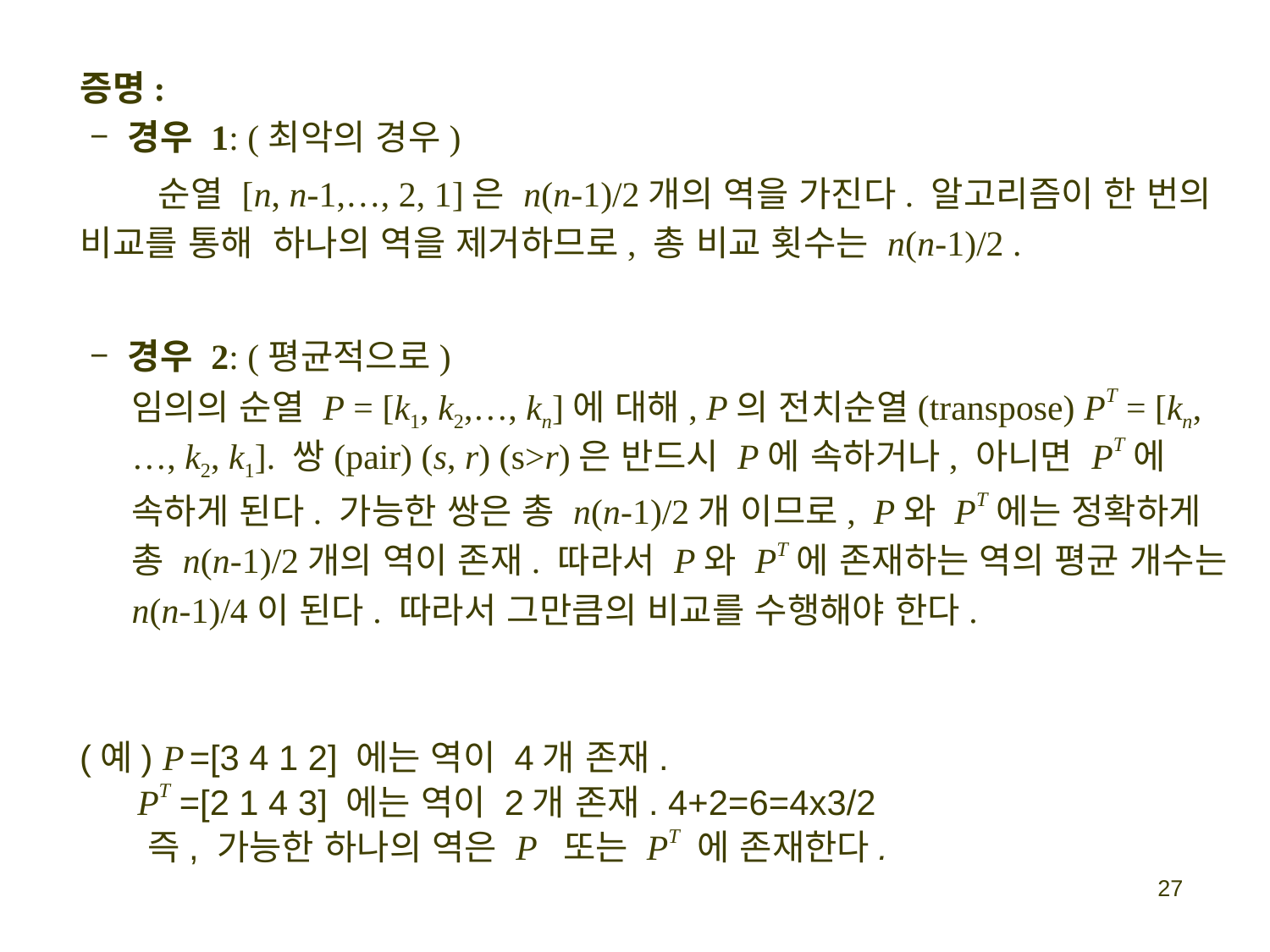

증명:
	 – 경우 1: (최악의 경우)
	       순열 [n, n-1,…, 2, 1]은 n(n-1)/2개의 역을 가진다. 알고리즘이 한 번의 비교를 통해  하나의 역을 제거하므로, 총 비교 횟수는 n(n-1)/2 .

	 – 경우 2: (평균적으로)
	임의의 순열 P = [k1, k2,…, kn]에 대해, P의 전치순열(transpose) PT = [kn,…, k2, k1]. 쌍(pair) (s, r) (s>r)은 반드시 P에 속하거나, 아니면 PT에 속하게 된다. 가능한 쌍은 총 n(n-1)/2개 이므로,  P와 PT에는 정확하게 총 n(n-1)/2개의 역이 존재. 따라서 P와 PT에 존재하는 역의 평균 개수는 n(n-1)/4이 된다. 따라서 그만큼의 비교를 수행해야 한다.

(예) P =[3 4 1 2] 에는 역이 4개 존재.
      PT =[2 1 4 3] 에는 역이 2개 존재. 4+2=6=4x3/2
      즉, 가능한 하나의 역은 P  또는 PT 에 존재한다.
27